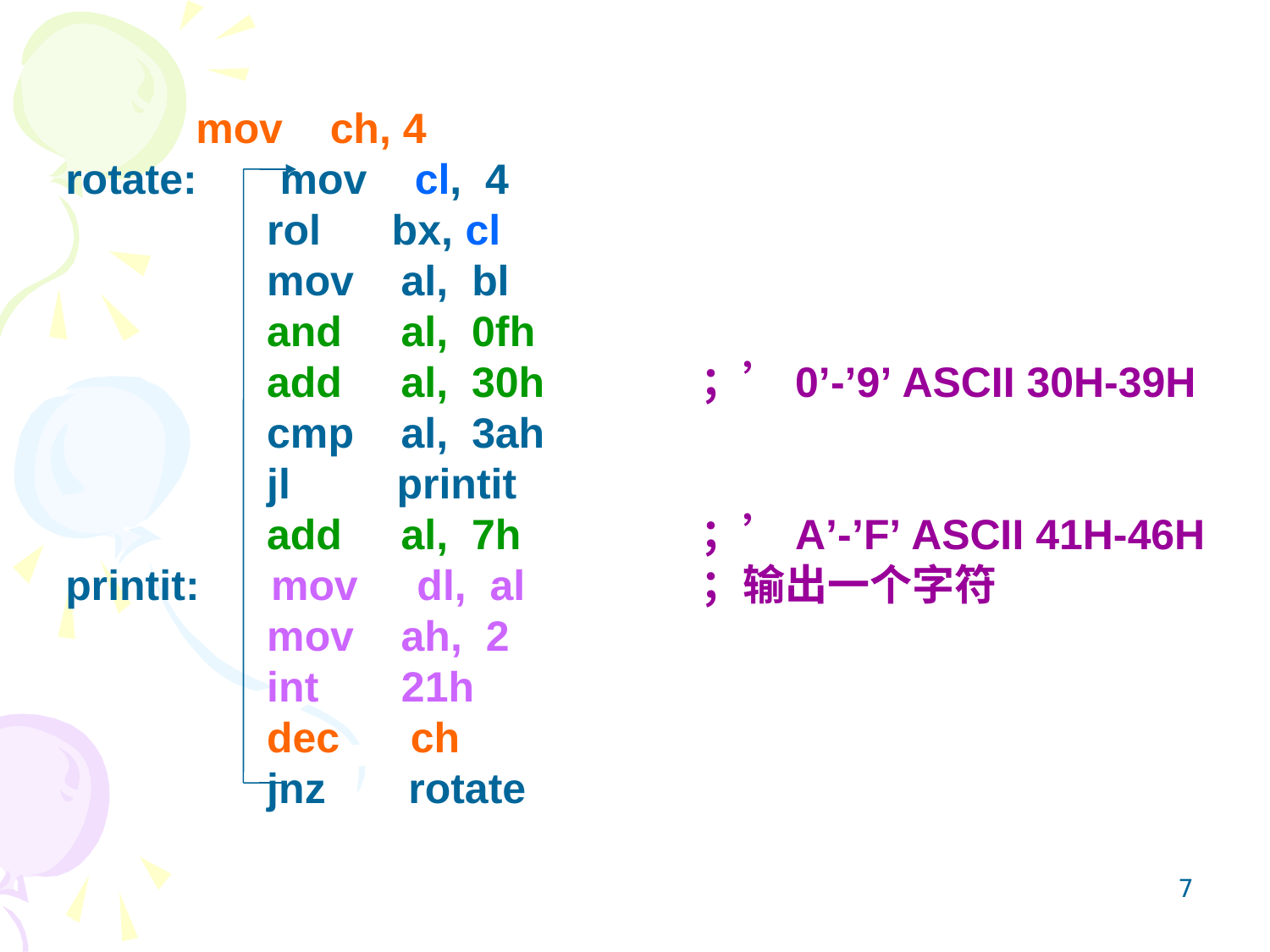

mov    ch, 4
rotate:       mov    cl,  4
                 rol      bx, cl
                 mov    al,  bl
                 and     al,  0fh
                 add     al,  30h     	；’0’-’9’ ASCII 30H-39H
                 cmp    al,  3ah
                 jl         printit
                 add     al,  7h      	；’A’-’F’ ASCII 41H-46H
printit:      mov     dl,  al		；输出一个字符
                 mov    ah,  2
                 int       21h
                 dec      ch
                 jnz       rotate

7